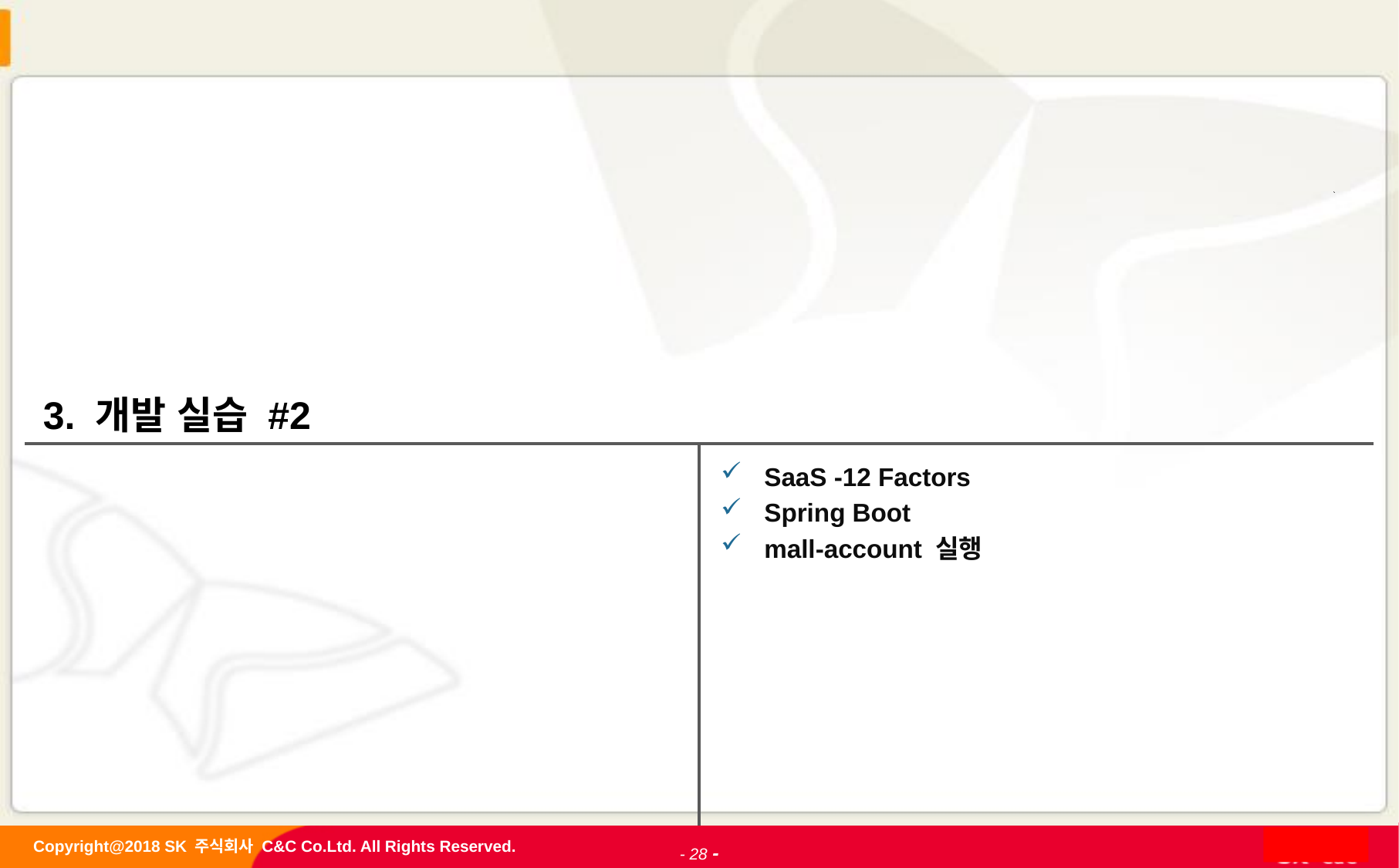

# 3. 개발 실습 #2

SaaS -12 Factors
Spring Boot
mall-account 실행